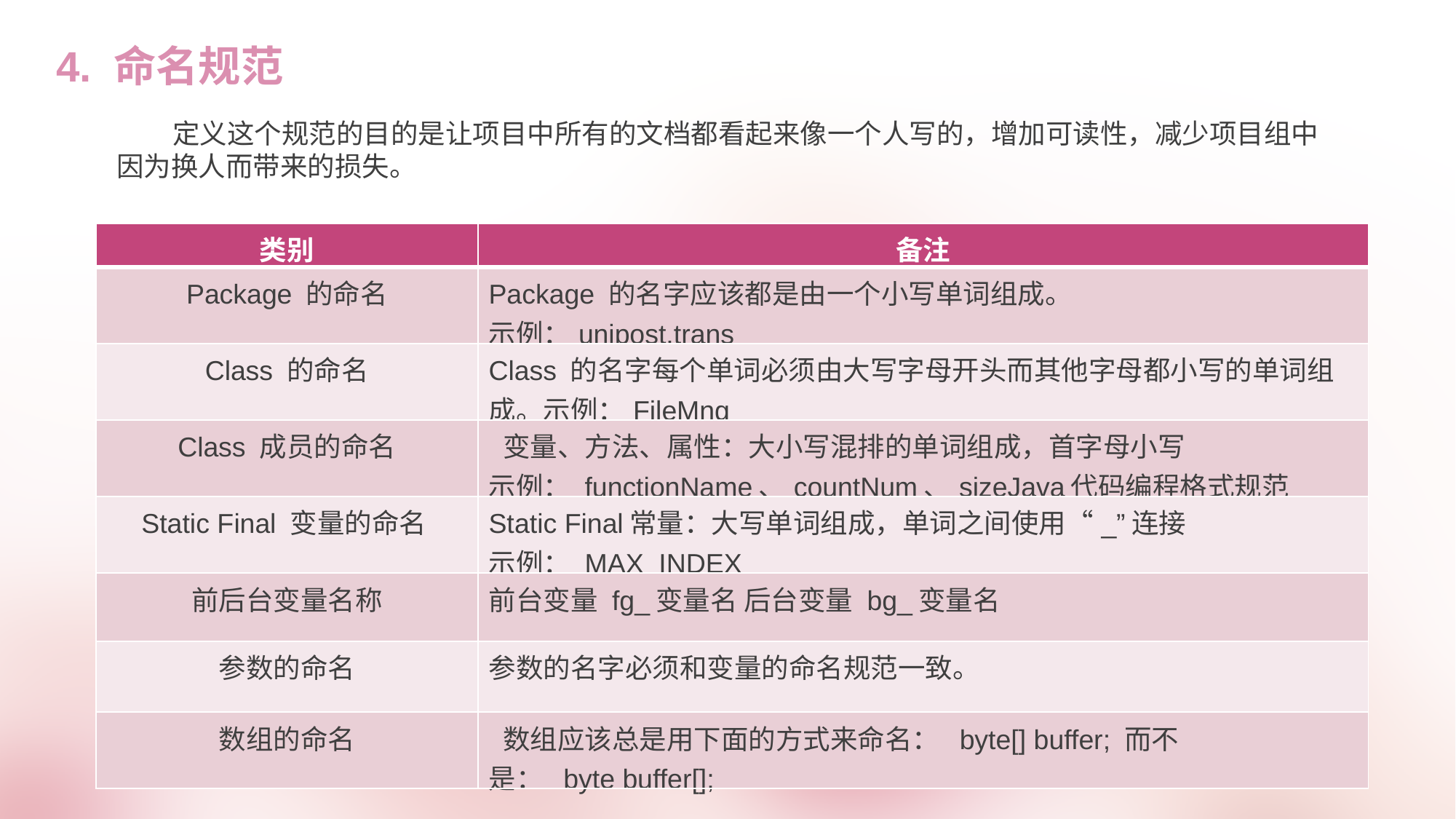

4. 命名规范
        定义这个规范的目的是让项目中所有的文档都看起来像一个人写的，增加可读性，减少项目组中因为换人而带来的损失。
| 类别 | 备注 |
| --- | --- |
| Package 的命名 | Package 的名字应该都是由一个小写单词组成。 示例：unipost.trans |
| Class 的命名 | Class 的名字每个单词必须由大写字母开头而其他字母都小写的单词组成。示例：FileMng |
| Class 成员的命名 | 变量、方法、属性：大小写混排的单词组成，首字母小写  示例： functionName、countNum、sizeJava代码编程格式规范 |
| Static Final 变量的命名 | Static Final常量：大写单词组成，单词之间使用“\_”连接  示例： MAX\_INDEX |
| 前后台变量名称 | 前台变量 fg\_变量名 后台变量 bg\_变量名 |
| 参数的命名 | 参数的名字必须和变量的命名规范一致。 |
| 数组的命名 | 数组应该总是用下面的方式来命名：  byte[] buffer; 而不是：  byte buffer[]; |